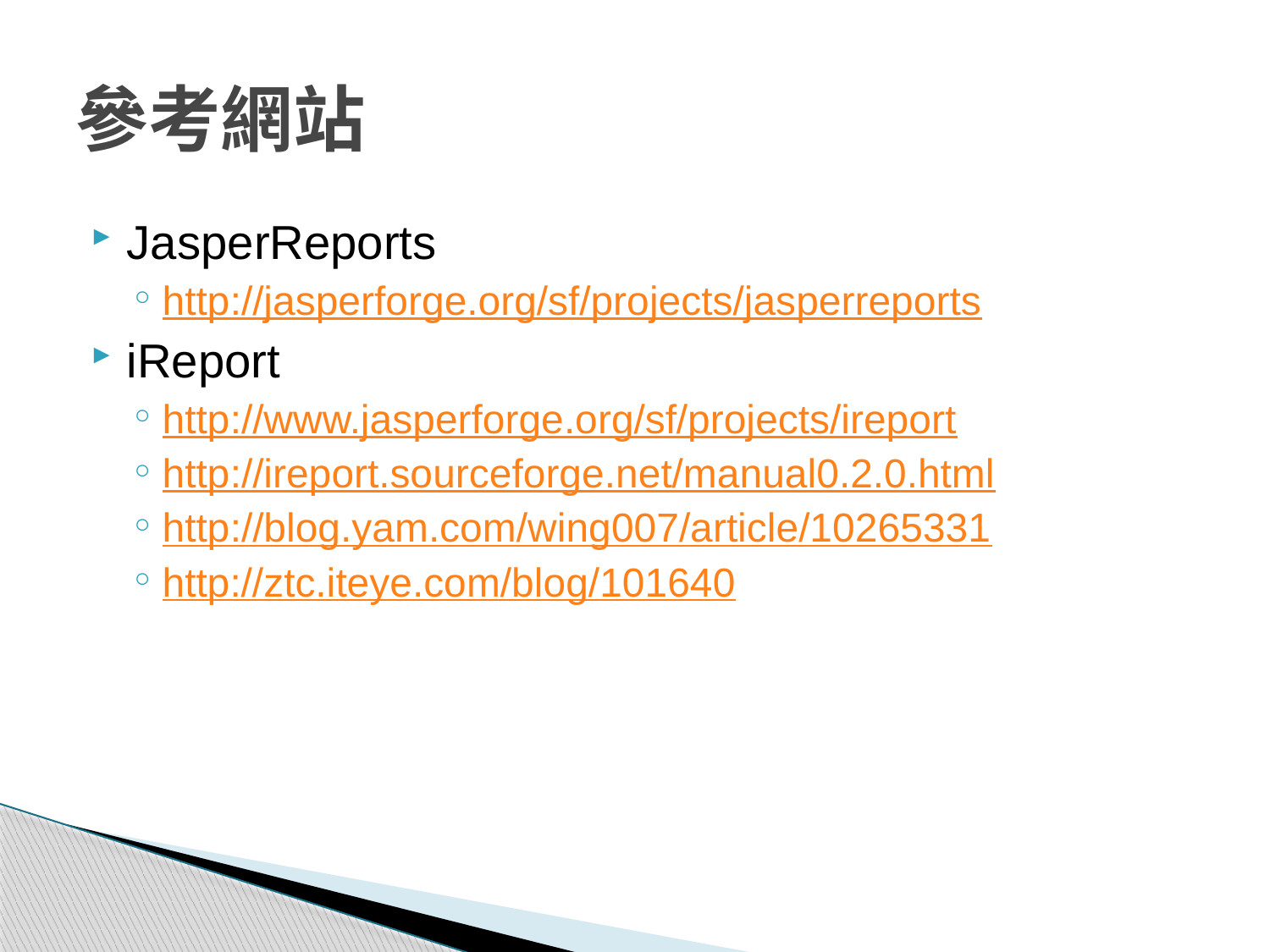

# 參考網站
JasperReports
http://jasperforge.org/sf/projects/jasperreports
iReport
http://www.jasperforge.org/sf/projects/ireport
http://ireport.sourceforge.net/manual0.2.0.html
http://blog.yam.com/wing007/article/10265331
http://ztc.iteye.com/blog/101640